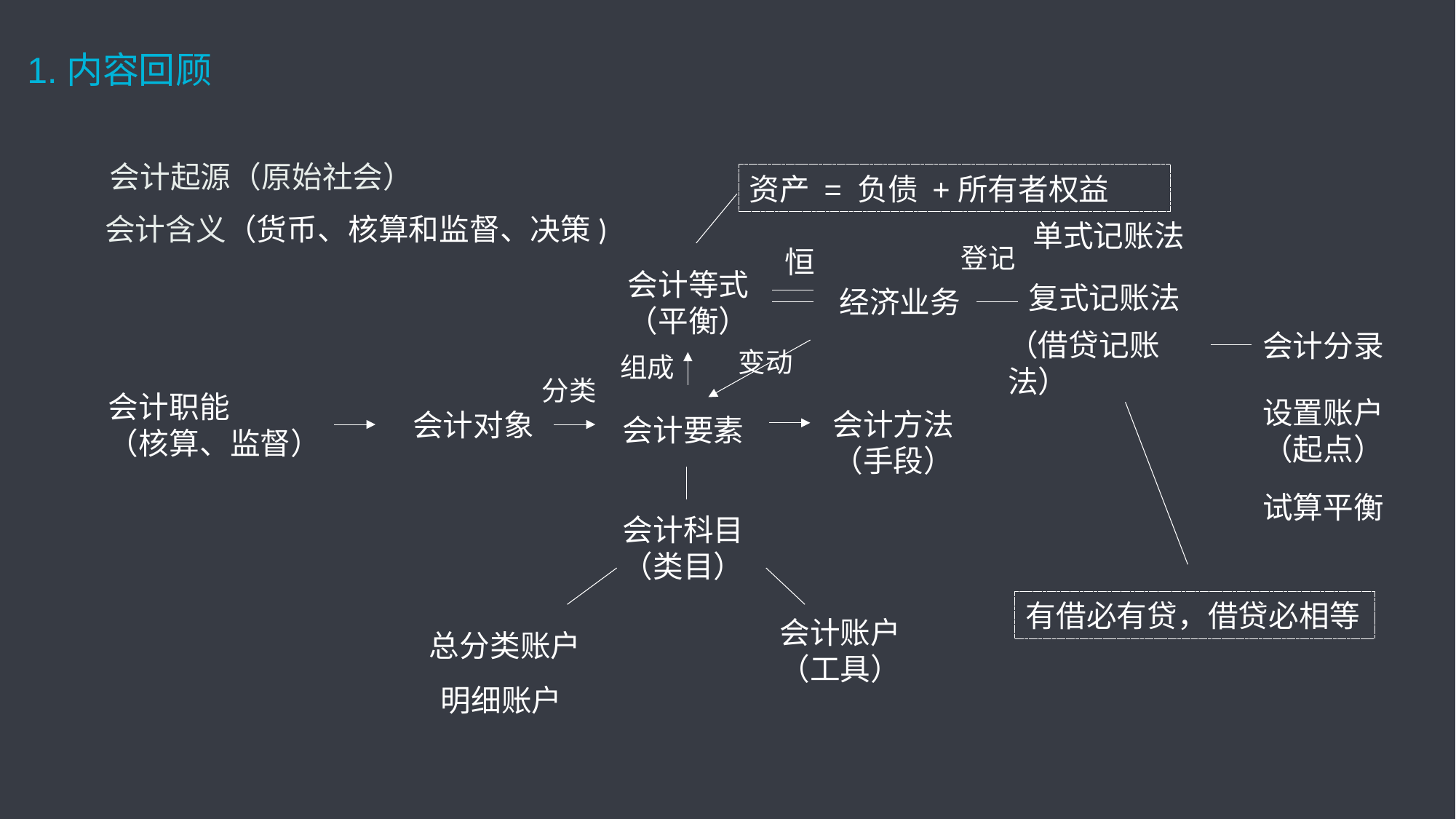

1.内容回顾
会计起源（原始社会）
资产 = 负债 +所有者权益
会计含义（货币、核算和监督、决策)
单式记账法
登记
恒
会计等式
（平衡）
复式记账法
经济业务
（借贷记账法）
会计分录
变动
组成
分类
会计职能
（核算、监督）
设置账户（起点）
会计方法（手段）
会计对象
会计要素
试算平衡
会计科目（类目）
有借必有贷，借贷必相等
会计账户（工具）
总分类账户
明细账户